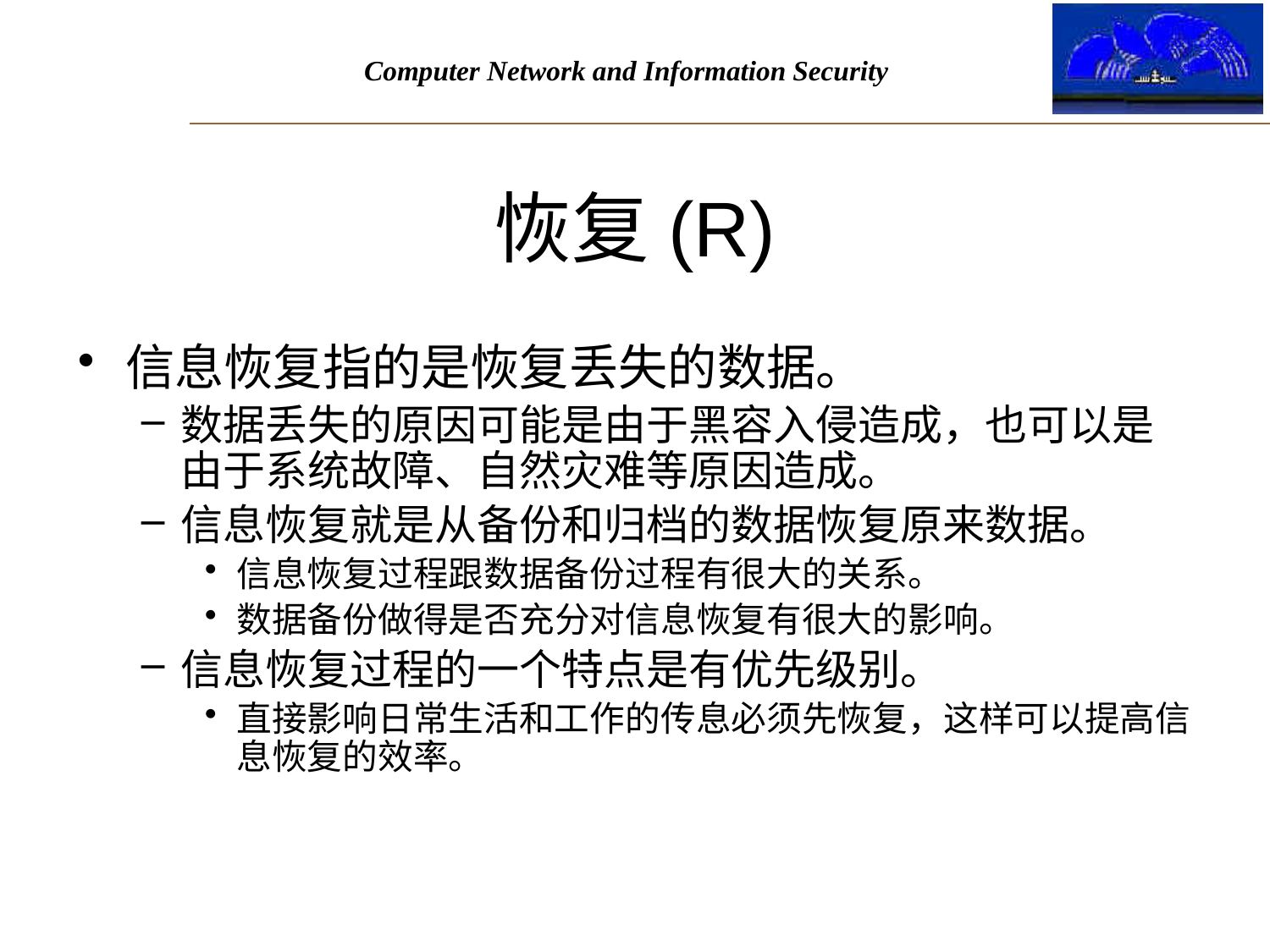

# 恢复(R)
信息恢复指的是恢复丢失的数据。
数据丢失的原因可能是由于黑容入侵造成，也可以是由于系统故障、自然灾难等原因造成。
信息恢复就是从备份和归档的数据恢复原来数据。
信息恢复过程跟数据备份过程有很大的关系。
数据备份做得是否充分对信息恢复有很大的影响。
信息恢复过程的一个特点是有优先级别。
直接影响日常生活和工作的传息必须先恢复，这样可以提高信息恢复的效率。